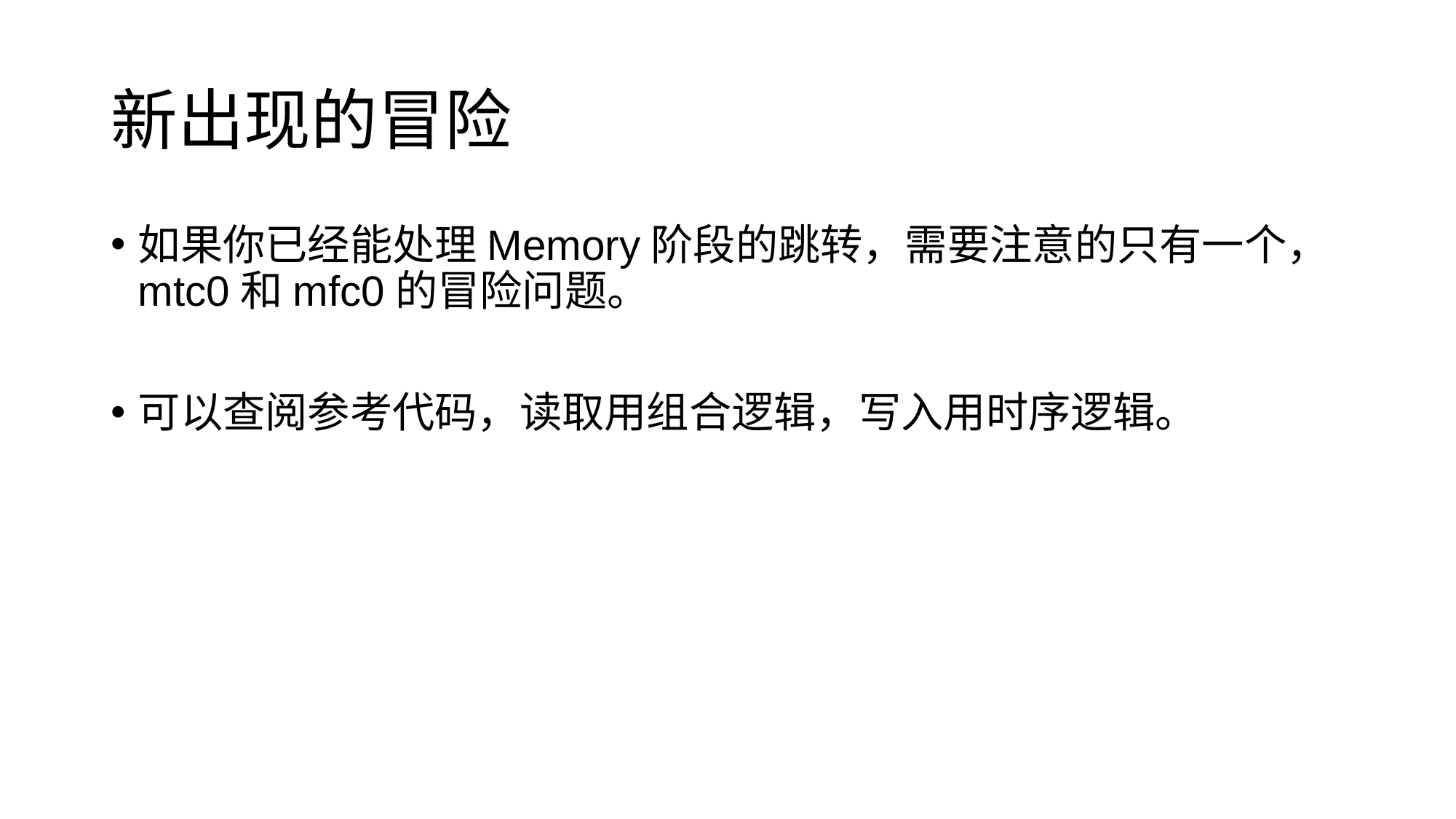

# 新出现的冒险
如果你已经能处理Memory阶段的跳转，需要注意的只有一个，mtc0和mfc0的冒险问题。

可以查阅参考代码，读取用组合逻辑，写入用时序逻辑。